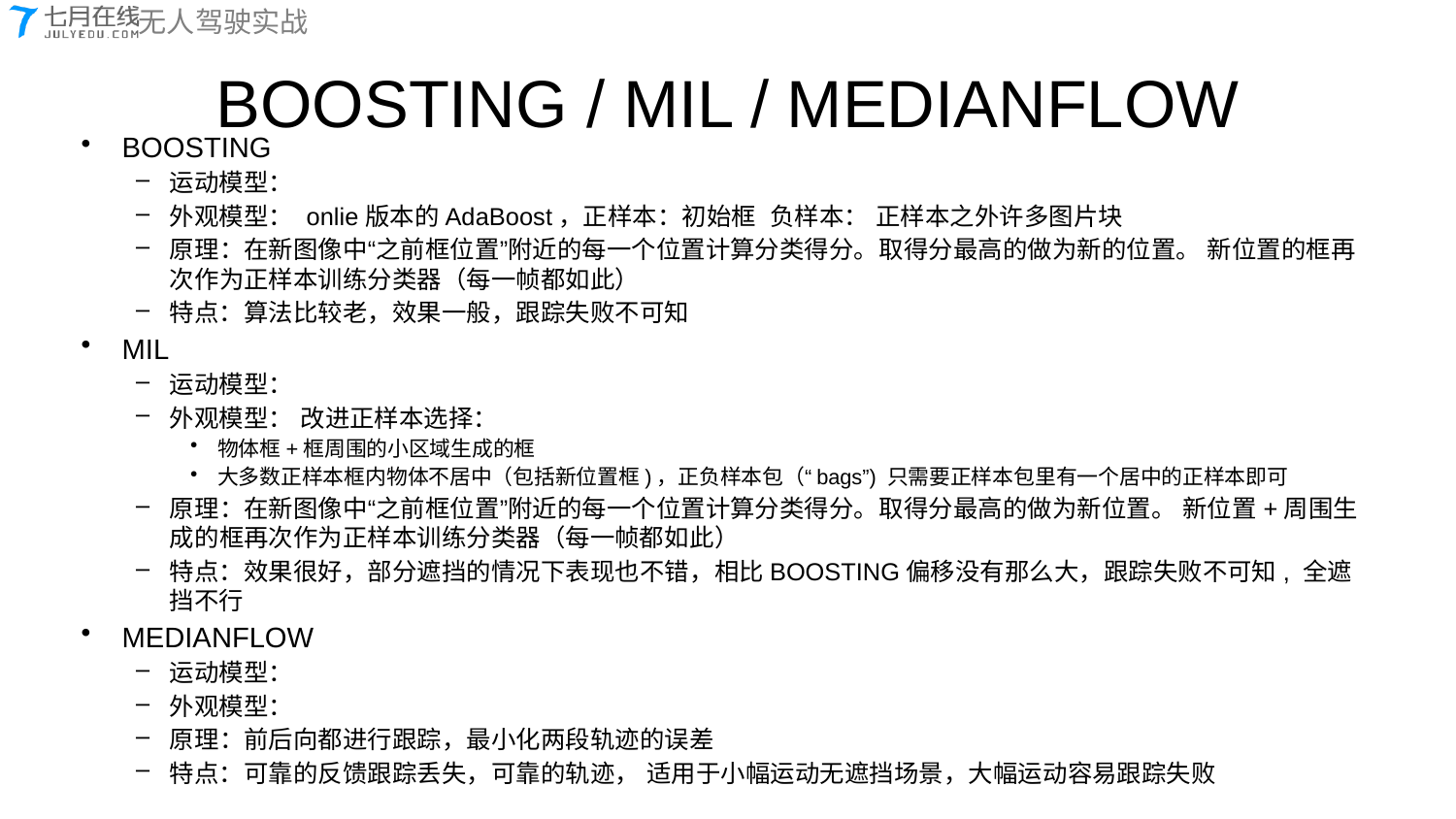

# BOOSTING / MIL / MEDIANFLOW
BOOSTING
运动模型：
外观模型： onlie版本的AdaBoost，正样本：初始框  负样本： 正样本之外许多图片块
原理：在新图像中“之前框位置”附近的每一个位置计算分类得分。取得分最高的做为新的位置。 新位置的框再次作为正样本训练分类器（每一帧都如此）
特点：算法比较老，效果一般，跟踪失败不可知
MIL
运动模型：
外观模型： 改进正样本选择：
物体框+框周围的小区域生成的框
大多数正样本框内物体不居中（包括新位置框)，正负样本包（“bags”) 只需要正样本包里有一个居中的正样本即可
原理：在新图像中“之前框位置”附近的每一个位置计算分类得分。取得分最高的做为新位置。 新位置+周围生成的框再次作为正样本训练分类器（每一帧都如此）
特点：效果很好，部分遮挡的情况下表现也不错，相比BOOSTING偏移没有那么大，跟踪失败不可知, 全遮挡不行
MEDIANFLOW
运动模型：
外观模型：
原理：前后向都进行跟踪，最小化两段轨迹的误差
特点：可靠的反馈跟踪丢失，可靠的轨迹， 适用于小幅运动无遮挡场景，大幅运动容易跟踪失败